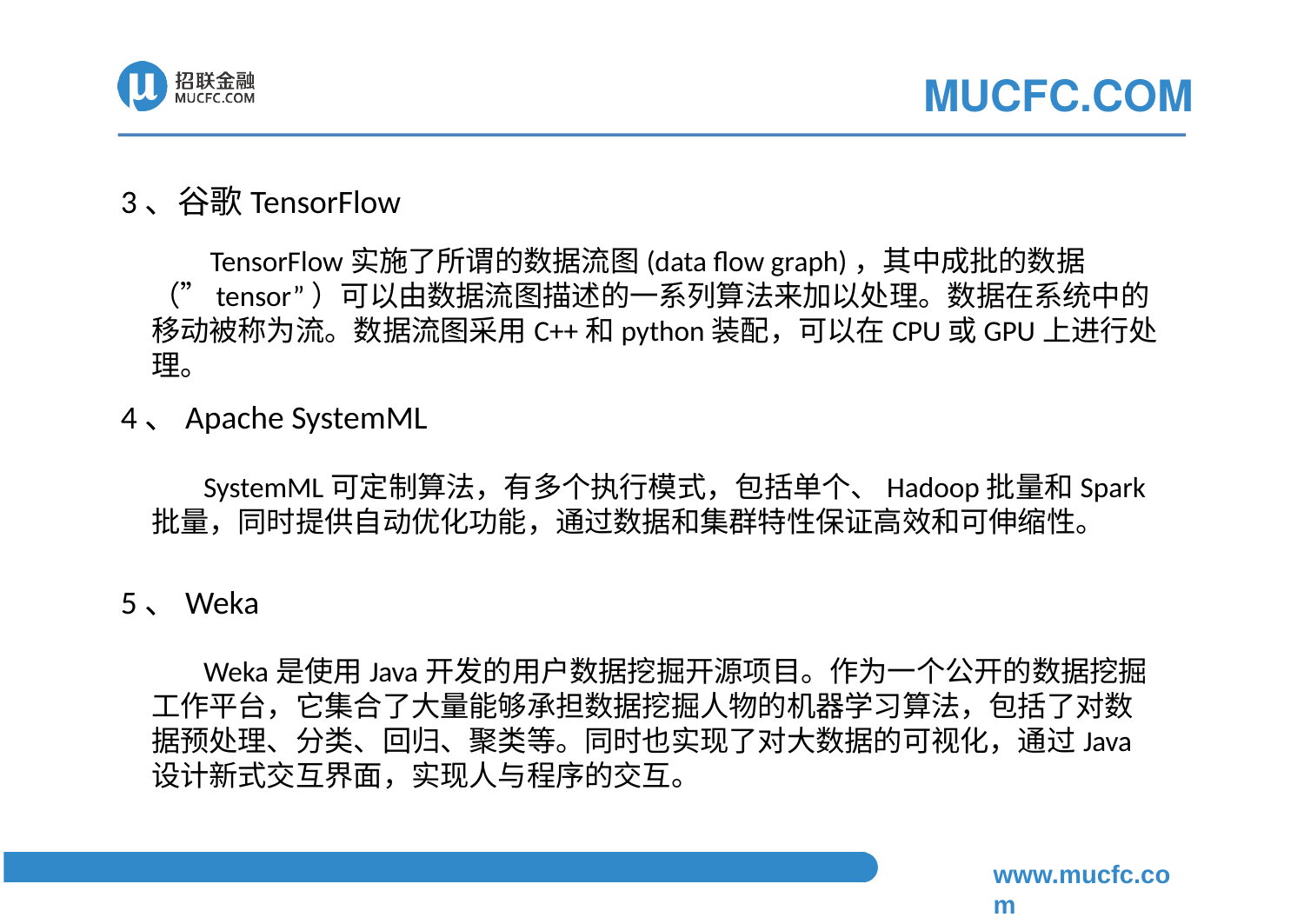

3、谷歌TensorFlow
         TensorFlow实施了所谓的数据流图(data flow graph)，其中成批的数据（”tensor”）可以由数据流图描述的一系列算法来加以处理。数据在系统中的移动被称为流。数据流图采用C++和python装配，可以在CPU或GPU上进行处理。
4、Apache SystemML
        SystemML可定制算法，有多个执行模式，包括单个、Hadoop批量和Spark批量，同时提供自动优化功能，通过数据和集群特性保证高效和可伸缩性。
5、Weka
        Weka是使用Java开发的用户数据挖掘开源项目。作为一个公开的数据挖掘工作平台，它集合了大量能够承担数据挖掘人物的机器学习算法，包括了对数据预处理、分类、回归、聚类等。同时也实现了对大数据的可视化，通过Java设计新式交互界面，实现人与程序的交互。